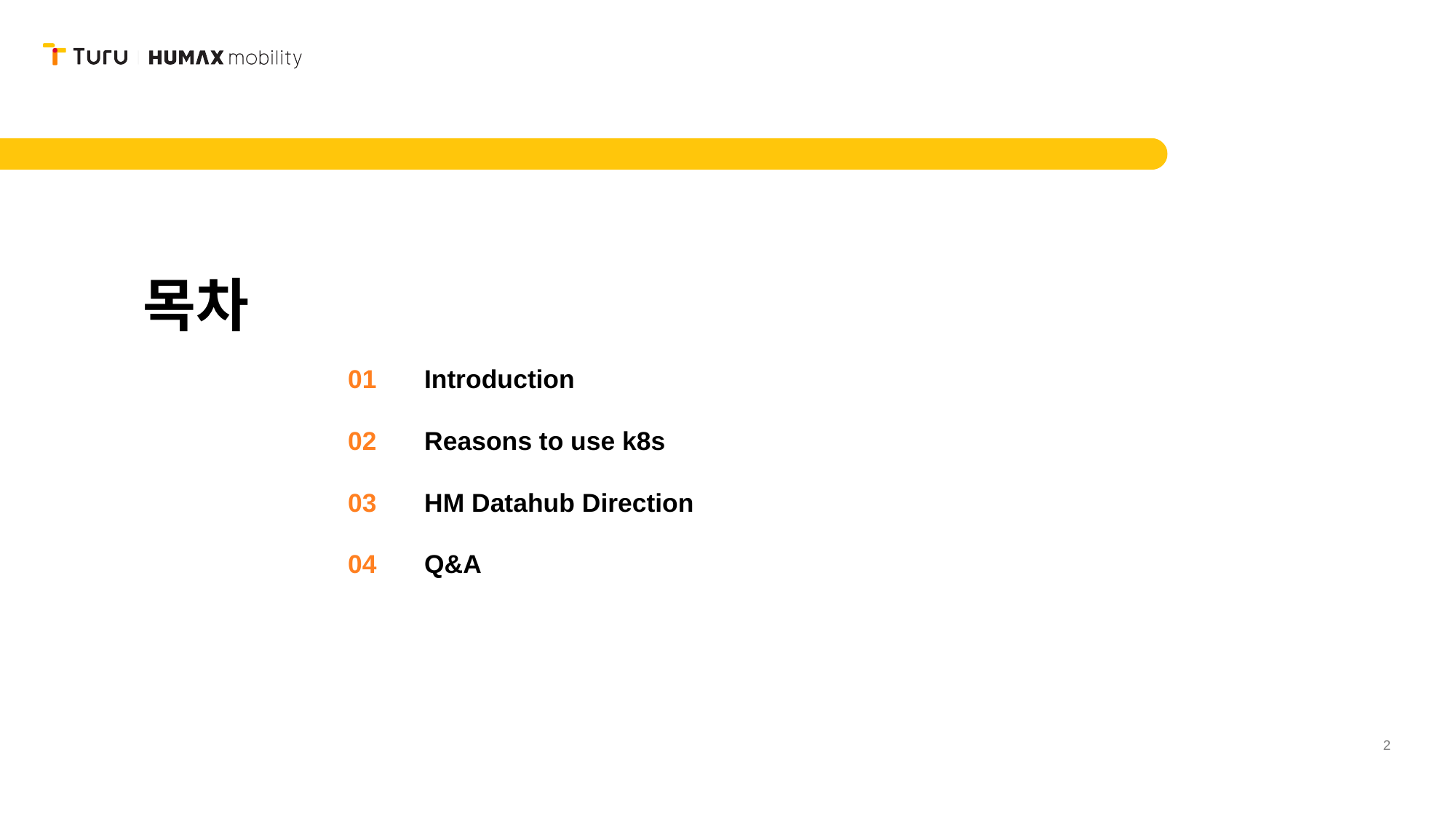

목차
01
02
03
04

Introduction
Reasons to use k8s
HM Datahub Direction
Q&A

2